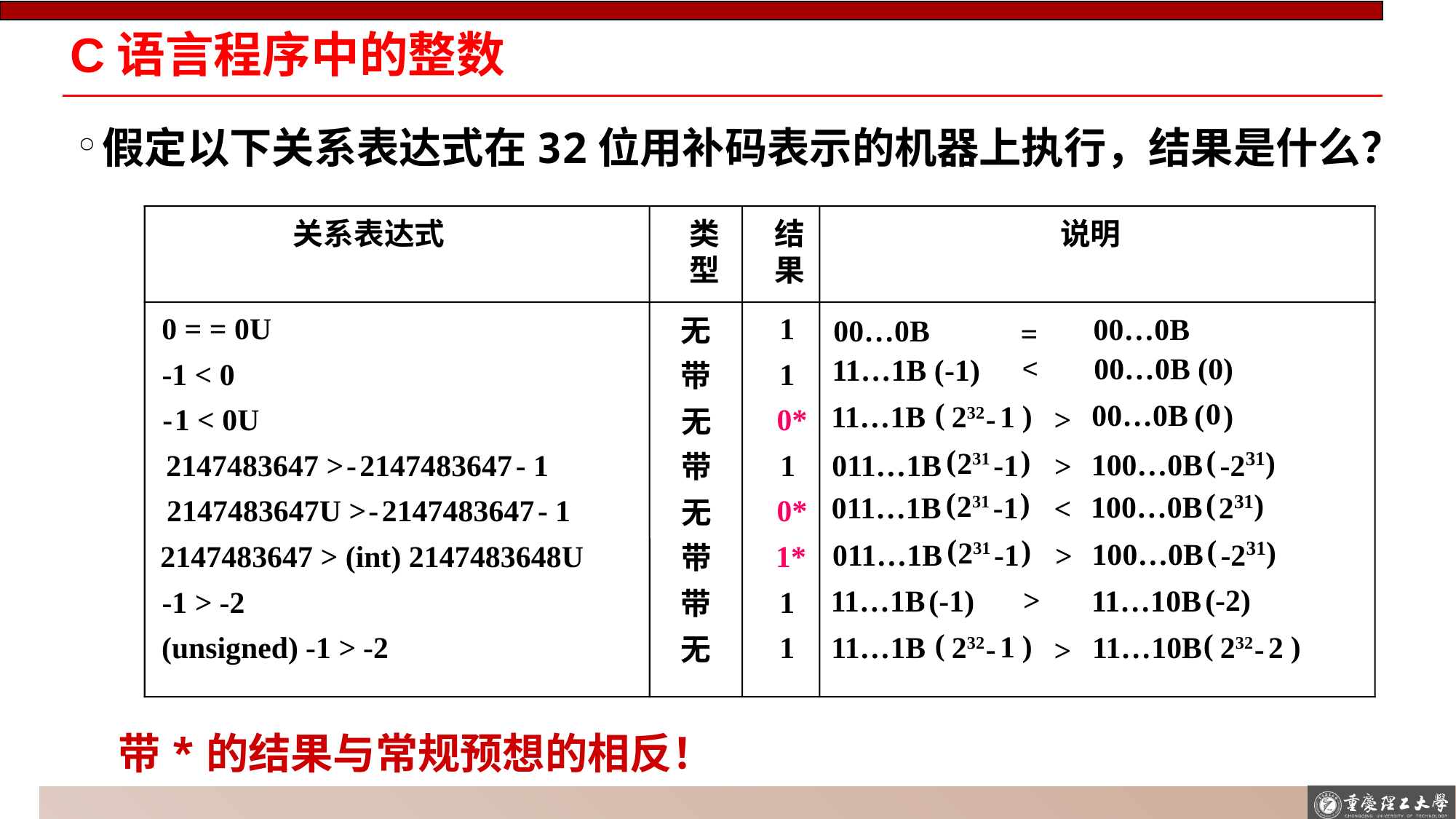

# C语言程序中的整数
假定以下关系表达式在32位用补码表示的机器上执行，结果是什么？

关系表达式
类
结
说明
型
果

0 = = 0U
1
00…0B
无
00…0B
=
00…0B (0)
11…1B (-1)
<
-
1 < 0
1
带
0
(
(
00…0B
)
)
1
232
11…1B
-
>
-
1 < 0U
0*
无
(
(
>
)
)
231
100…0B
2147483647 >
-
2147483647
-
1
1
011…1B
-1
-
2
31
带
(
(
<
)
)
231
100…0B
011…1B
-1
2
31
2147483647U >
-
2147483647
-
1
0*
无
(
(
>
)
)
231
100…0B
011…1B
-1
-
2
31
2147483647 > (int) 2147483648U
1*
带
>
(-2)
(-1)
11…10B
11…1B
-
1 >
-
2
1
带
(
(
)
)
1
232
2
232
11…1B
(unsigned)
-
1 >
-
2
1
11…10B
-
-
无
>

带*的结果与常规预想的相反！